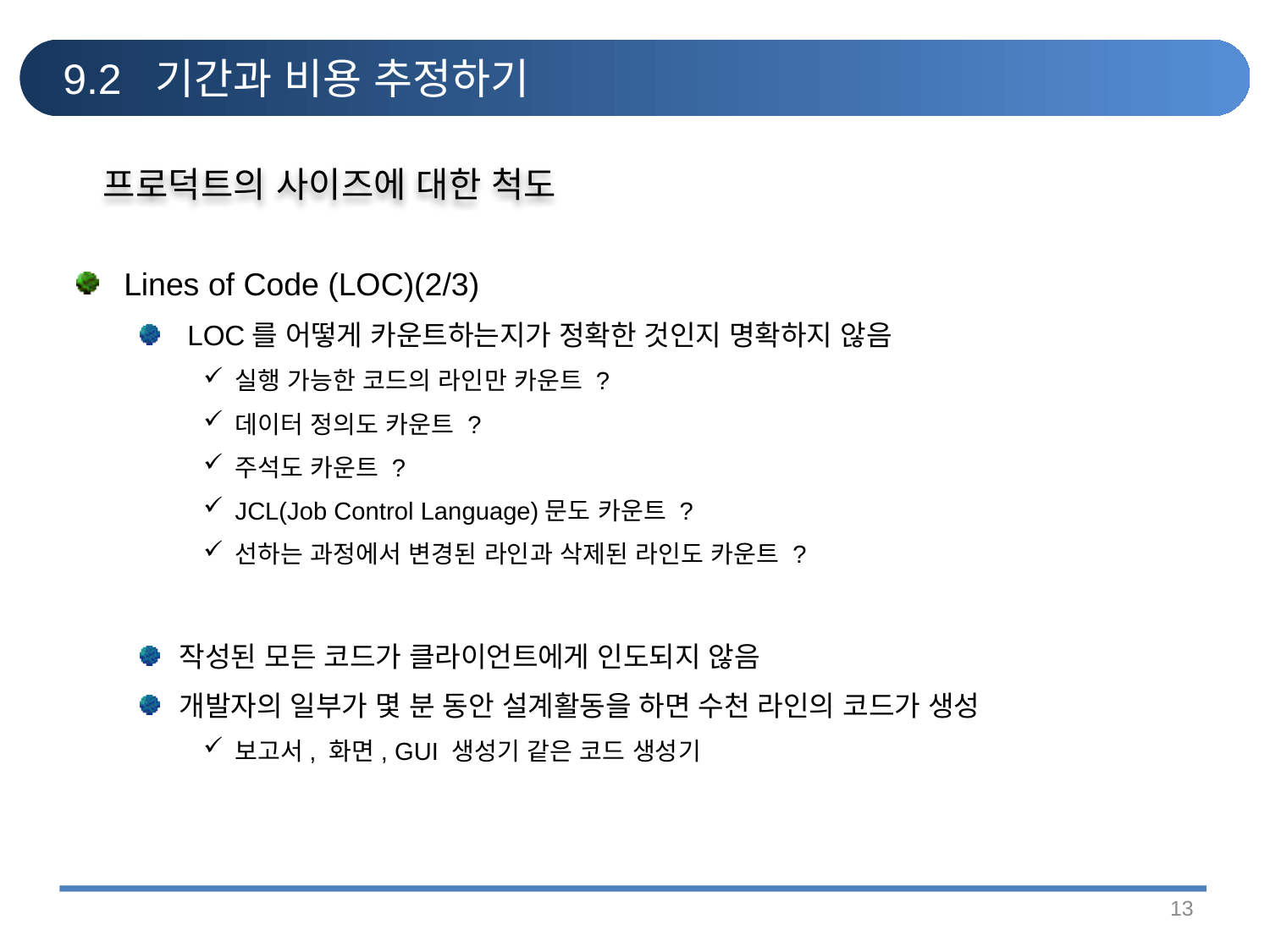

# 9.2  기간과 비용 추정하기
프로덕트의 사이즈에 대한 척도
Lines of Code (LOC)(2/3)
 LOC를 어떻게 카운트하는지가 정확한 것인지 명확하지 않음
실행 가능한 코드의 라인만 카운트 ?
데이터 정의도 카운트 ?
주석도 카운트 ?
JCL(Job Control Language)문도 카운트 ?
선하는 과정에서 변경된 라인과 삭제된 라인도 카운트 ?

작성된 모든 코드가 클라이언트에게 인도되지 않음
개발자의 일부가 몇 분 동안 설계활동을 하면 수천 라인의 코드가 생성
보고서, 화면, GUI 생성기 같은 코드 생성기
13